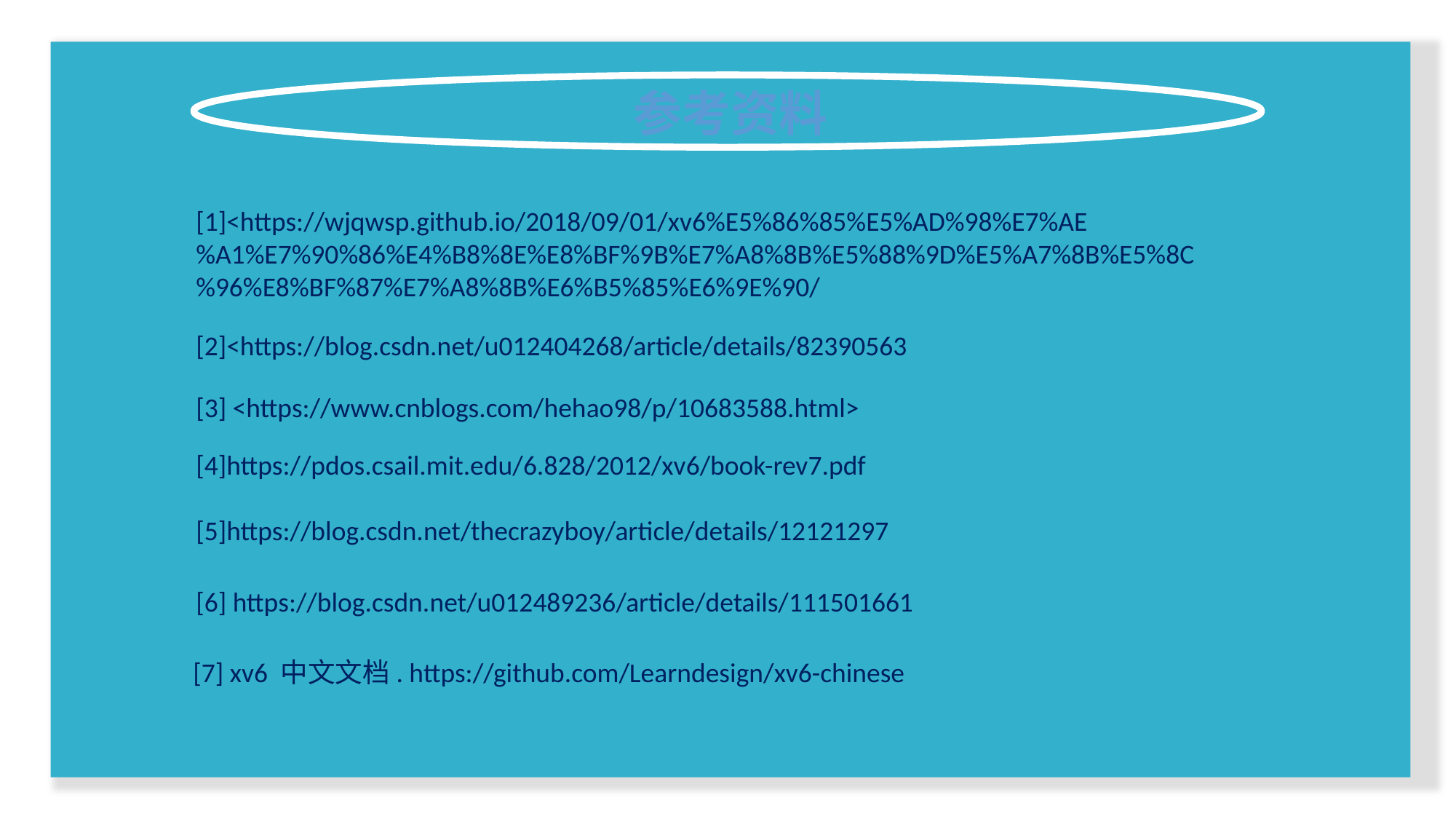

31

参考资料
[1]<https://wjqwsp.github.io/2018/09/01/xv6%E5%86%85%E5%AD%98%E7%AE%A1%E7%90%86%E4%B8%8E%E8%BF%9B%E7%A8%8B%E5%88%9D%E5%A7%8B%E5%8C%96%E8%BF%87%E7%A8%8B%E6%B5%85%E6%9E%90/
[2]<https://blog.csdn.net/u012404268/article/details/82390563
[3] <https://www.cnblogs.com/hehao98/p/10683588.html>
[4]https://pdos.csail.mit.edu/6.828/2012/xv6/book-rev7.pdf
[5]https://blog.csdn.net/thecrazyboy/article/details/12121297
[6] https://blog.csdn.net/u012489236/article/details/111501661
[7] xv6 中文文档. https://github.com/Learndesign/xv6-chinese